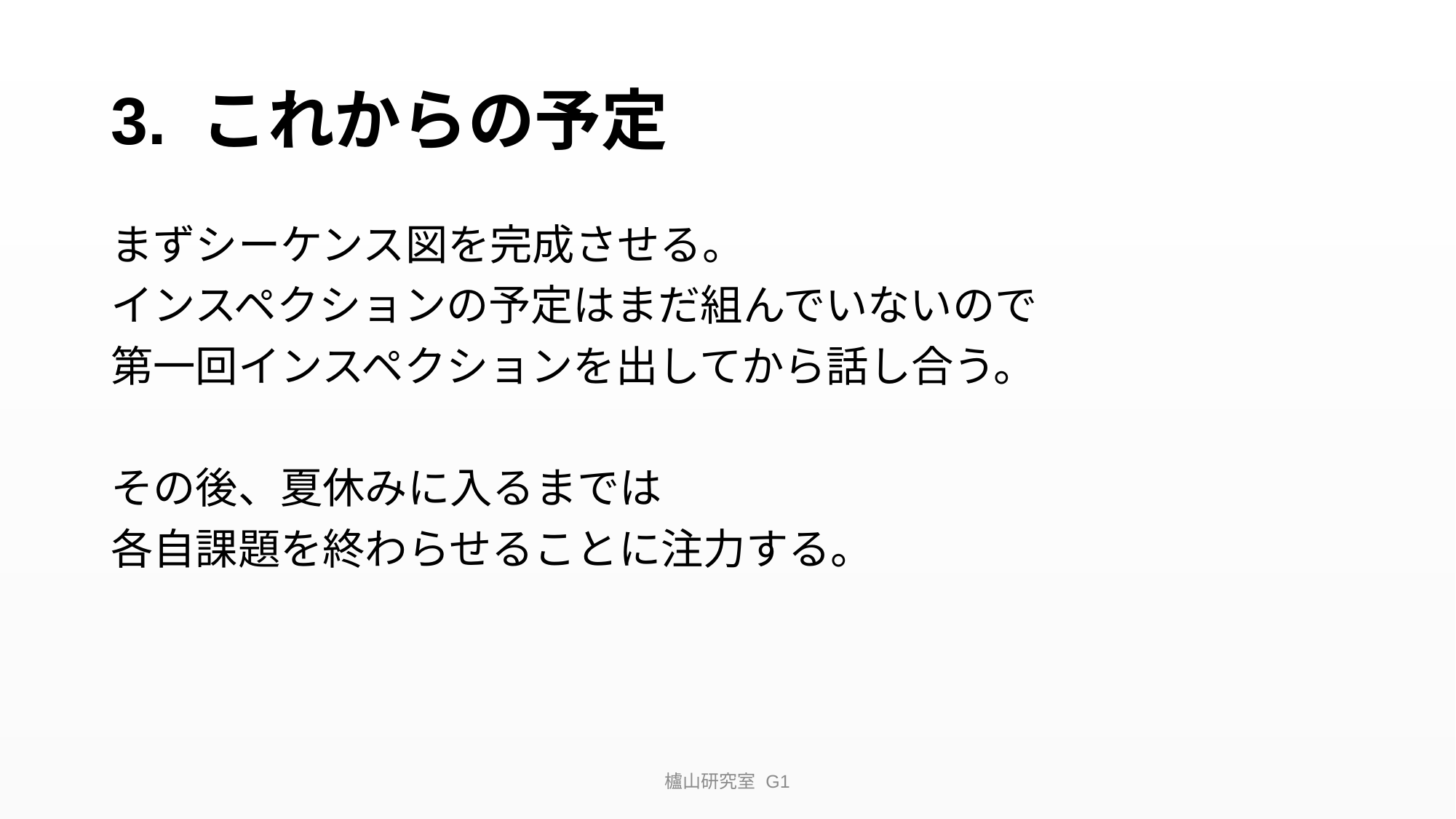

# 3. これからの予定
まずシーケンス図を完成させる。
インスペクションの予定はまだ組んでいないので
第一回インスペクションを出してから話し合う。

その後、夏休みに入るまでは
各自課題を終わらせることに注力する。
櫨山研究室 G1